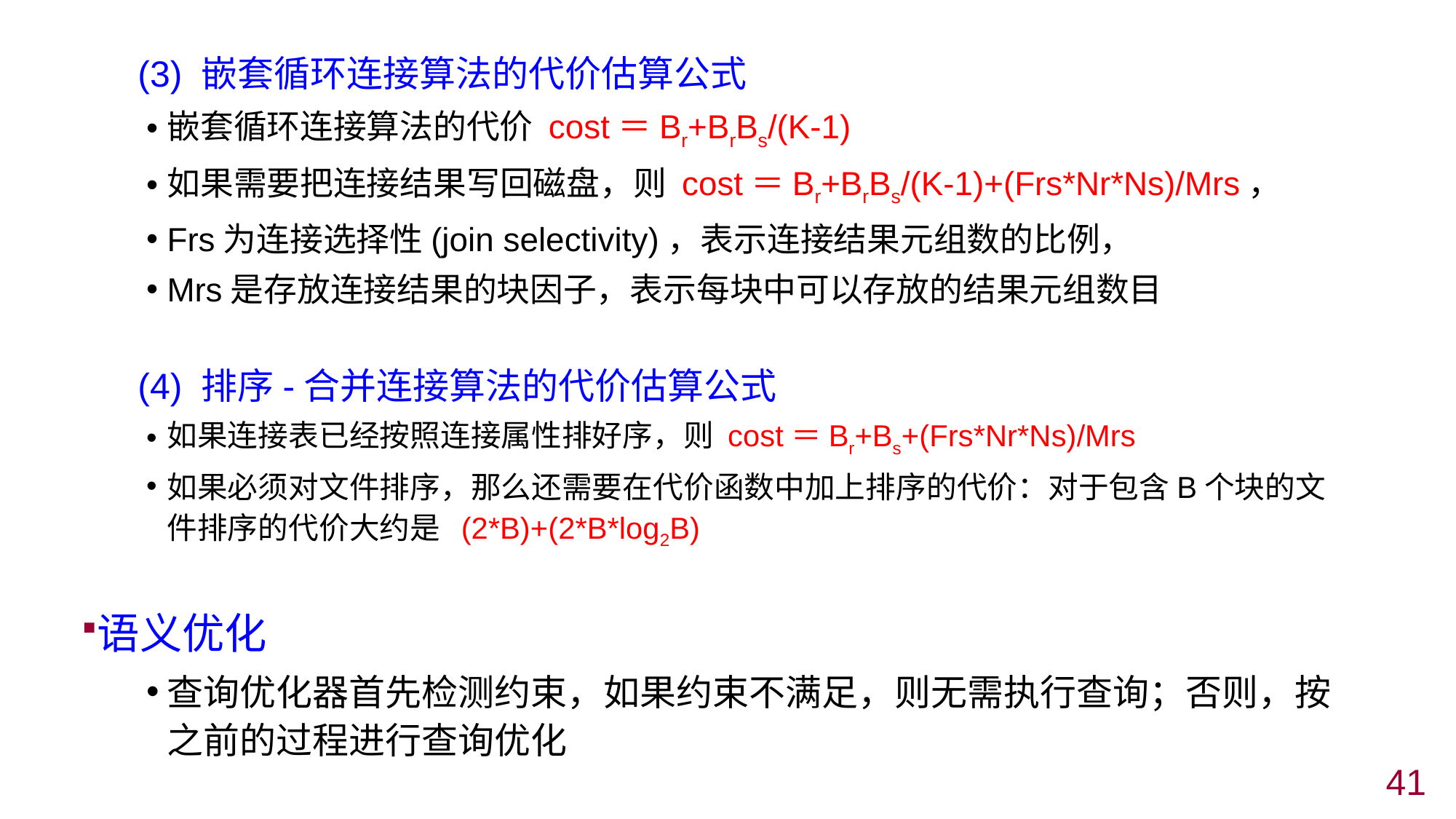

(3) 嵌套循环连接算法的代价估算公式
嵌套循环连接算法的代价 cost＝Br+BrBs/(K-1)
如果需要把连接结果写回磁盘，则 cost＝Br+BrBs/(K-1)+(Frs*Nr*Ns)/Mrs，
Frs为连接选择性(join selectivity)，表示连接结果元组数的比例，
Mrs是存放连接结果的块因子，表示每块中可以存放的结果元组数目

(4) 排序-合并连接算法的代价估算公式
如果连接表已经按照连接属性排好序，则 cost＝Br+Bs+(Frs*Nr*Ns)/Mrs
如果必须对文件排序，那么还需要在代价函数中加上排序的代价：对于包含B个块的文件排序的代价大约是  (2*B)+(2*B*log2B)

语义优化
查询优化器首先检测约束，如果约束不满足，则无需执行查询；否则，按之前的过程进行查询优化
41